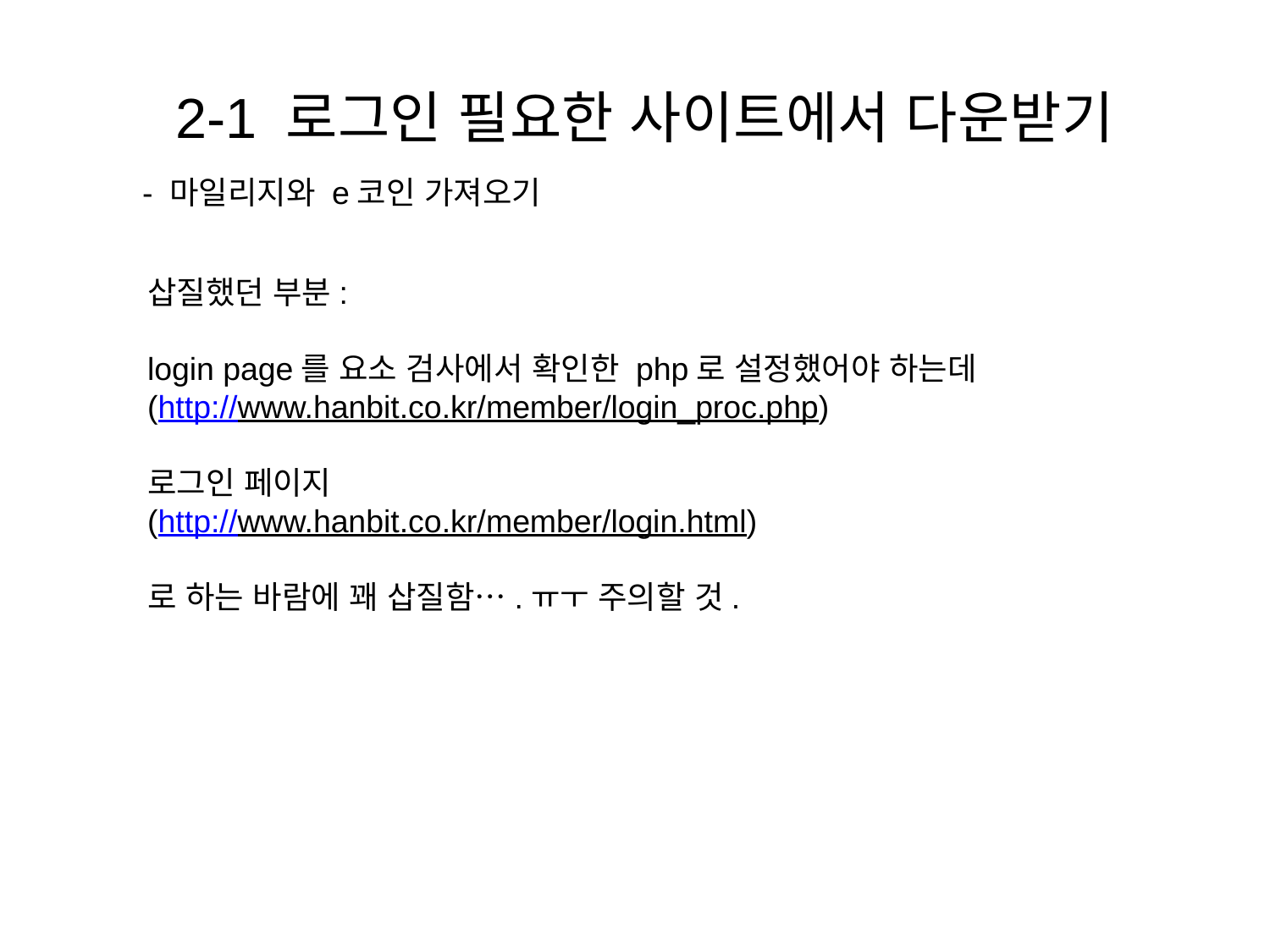

2-1 로그인 필요한 사이트에서 다운받기
- 마일리지와 e코인 가져오기
삽질했던 부분:

login page를 요소 검사에서 확인한 php로 설정했어야 하는데
(http://www.hanbit.co.kr/member/login_proc.php)

로그인 페이지
(http://www.hanbit.co.kr/member/login.html)

로 하는 바람에 꽤 삽질함….ㅠㅜ 주의할 것.